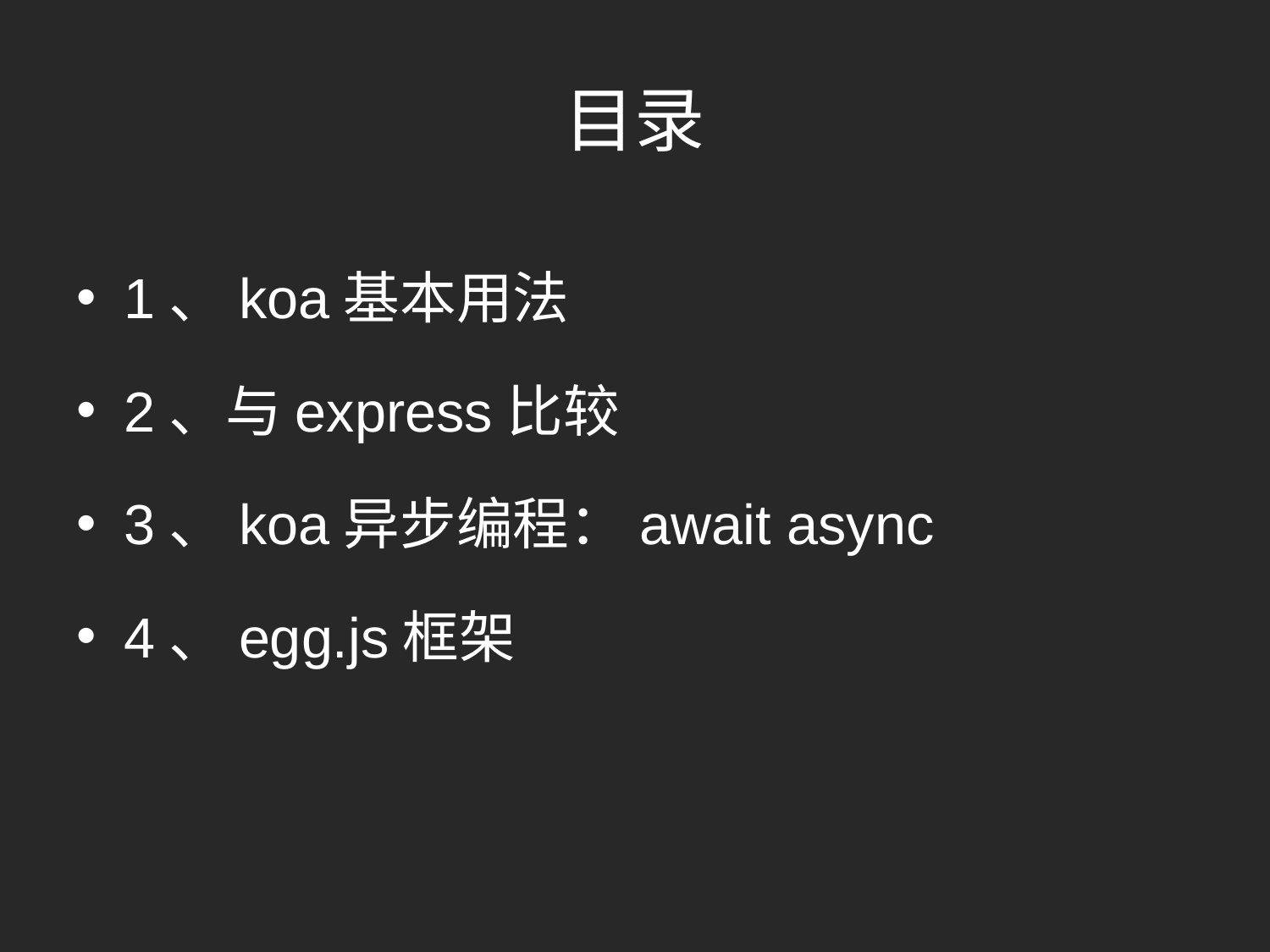

# 目录
1、koa基本用法
2、与express比较
3、koa异步编程：await async
4、egg.js框架